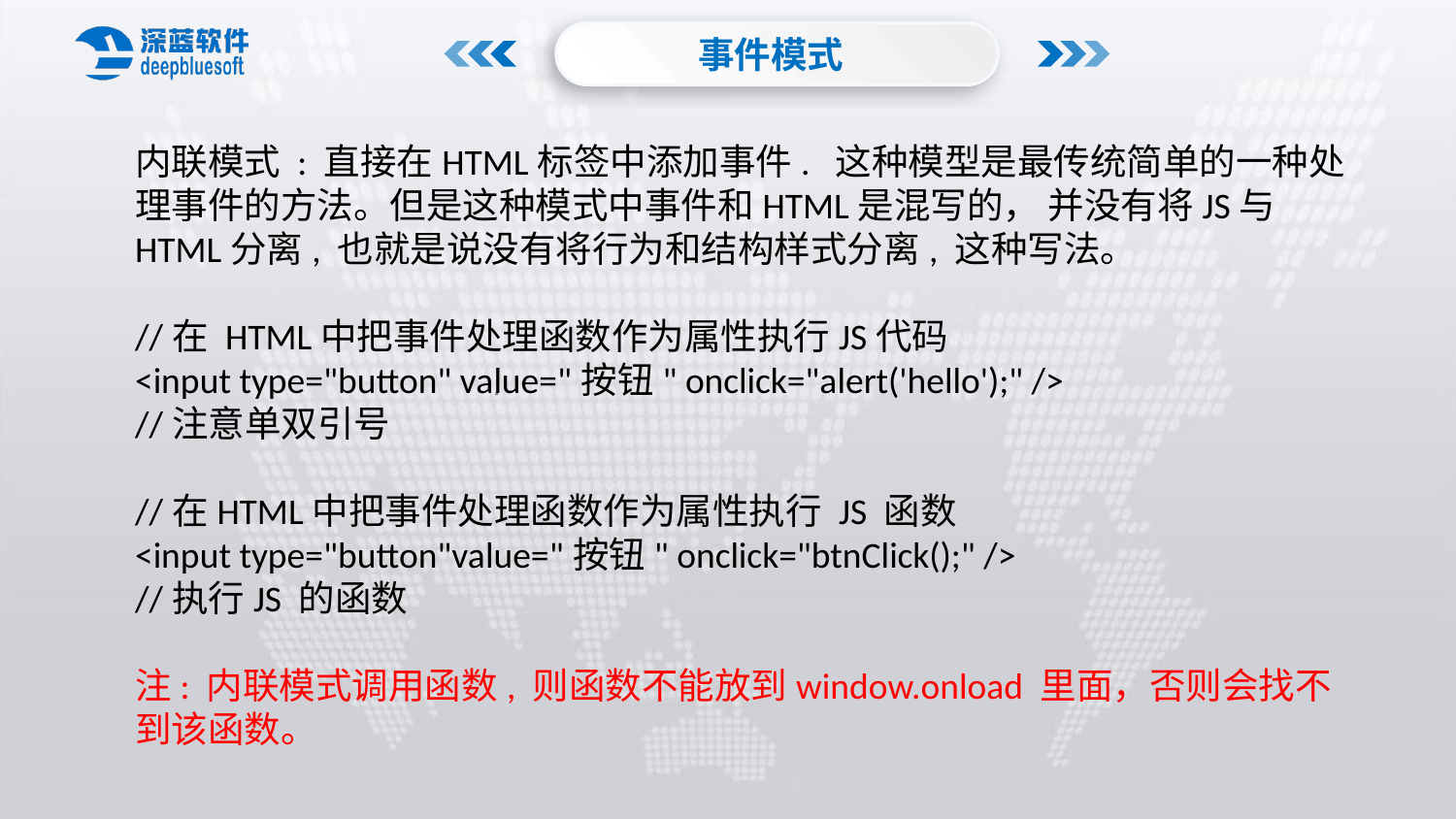

事件模式

内联模式 : 直接在HTML标签中添加事件.  这种模型是最传统简单的一种处理事件的方法。但是这种模式中事件和HTML是混写的， 并没有将JS与HTML分离, 也就是说没有将行为和结构样式分离, 这种写法。

//在 HTML中把事件处理函数作为属性执行JS代码
<input type="button" value="按钮" onclick="alert('hello');" />
//注意单双引号

//在HTML中把事件处理函数作为属性执行 JS 函数
<input type="button"value="按钮" onclick="btnClick();" />
//执行JS 的函数

注: 内联模式调用函数, 则函数不能放到window.onload 里面，否则会找不到该函数。